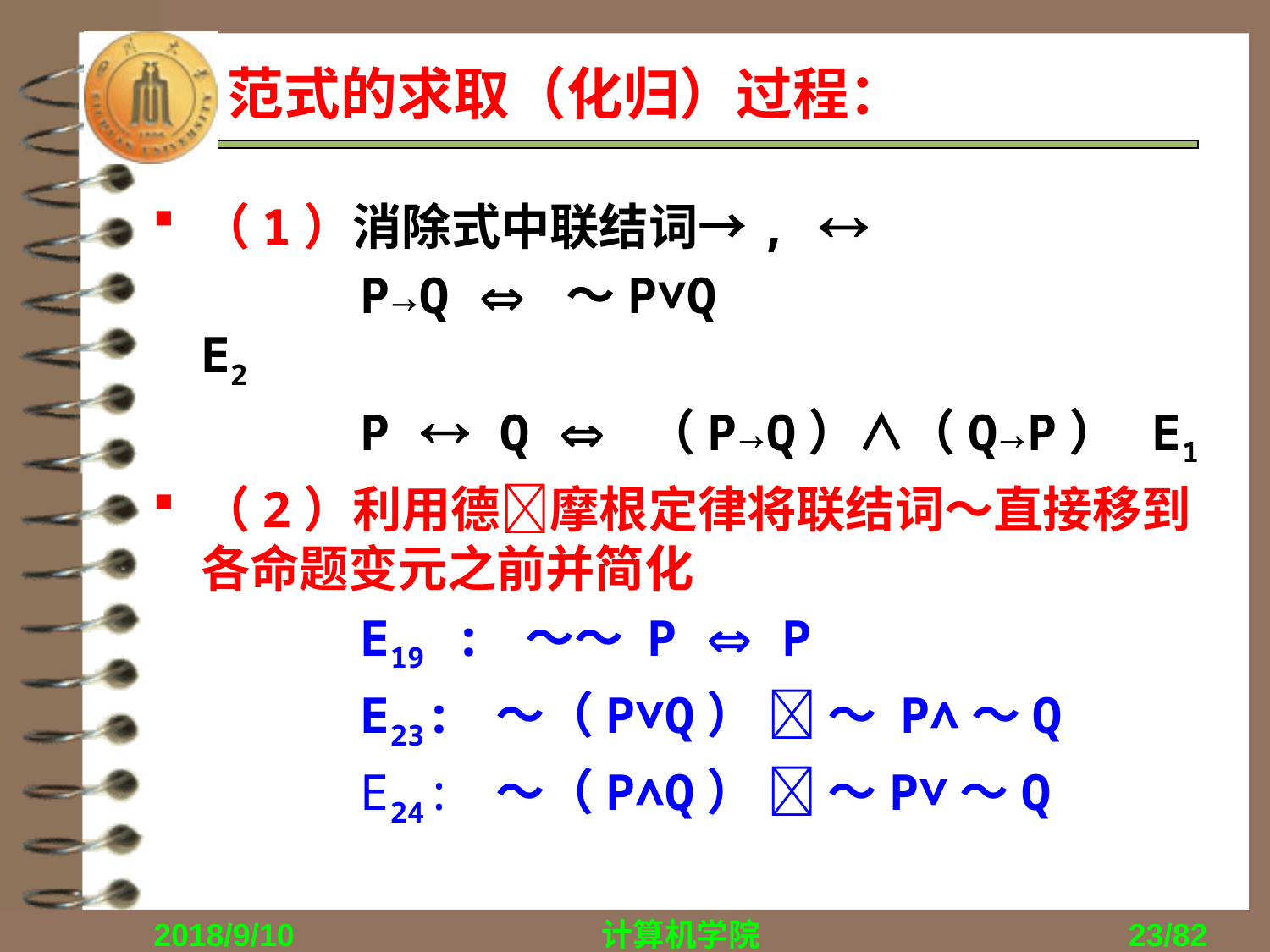

# 范式的求取（化归）过程：
（1）消除式中联结词→, ↔
       P→Q ⇔ ～P∨Q                E2
       P ↔ Q ⇔ （P→Q）∧（Q→P）  E1
（2）利用德•摩根定律将联结词～直接移到各命题变元之前并简化
       E19 : ～～ P ⇔ P
       E23: ～（P∨Q） ⇔ ～ P∧～Q
       E24: ～（P∧Q） ⇔ ～P∨～Q

2018/9/10
计算机学院
23/82